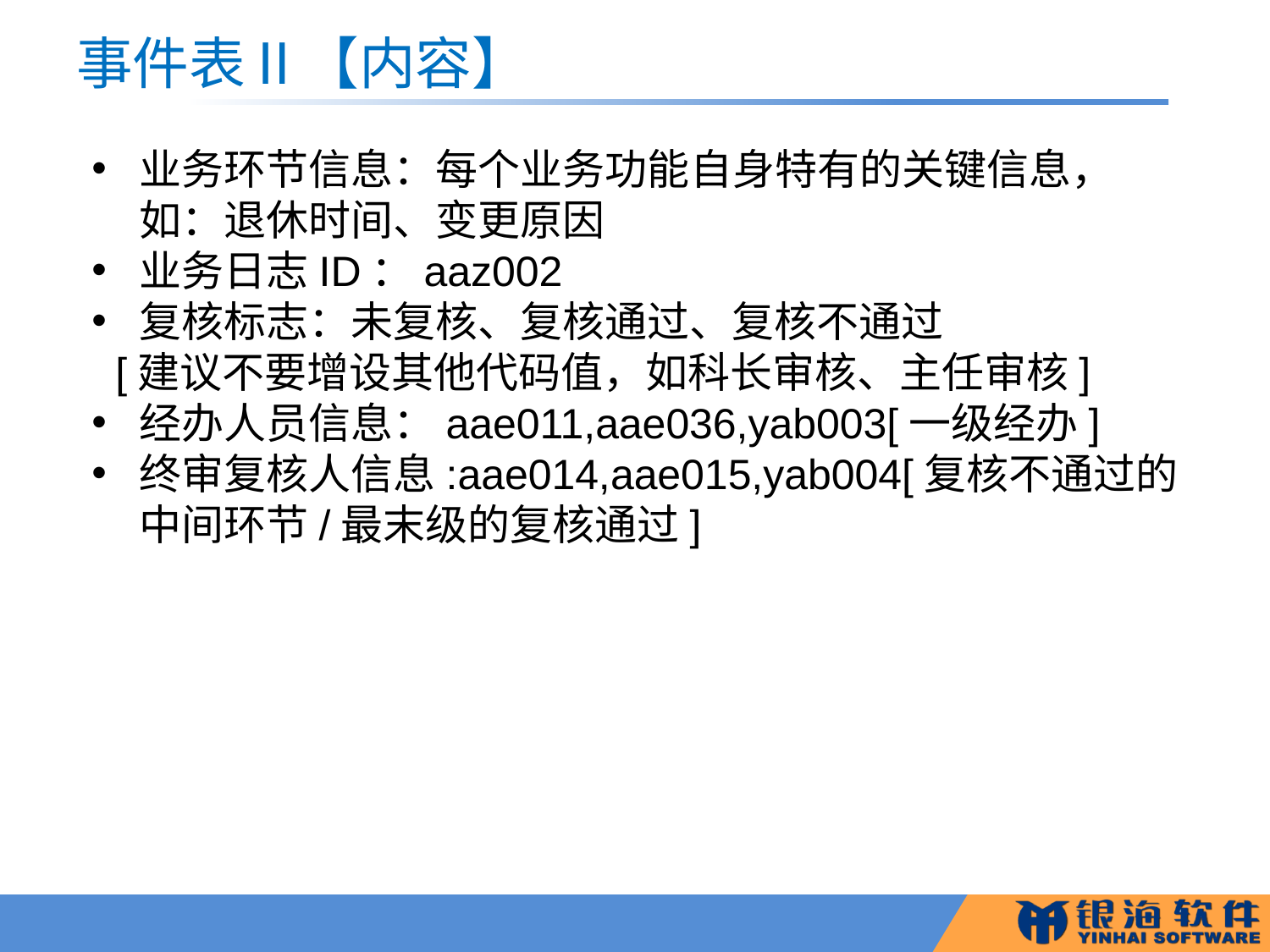

# 事件表Ⅱ【内容】
业务环节信息：每个业务功能自身特有的关键信息，如：退休时间、变更原因
业务日志ID：aaz002
复核标志：未复核、复核通过、复核不通过
  [建议不要增设其他代码值，如科长审核、主任审核]
经办人员信息：aae011,aae036,yab003[一级经办]
终审复核人信息:aae014,aae015,yab004[复核不通过的中间环节/最末级的复核通过]